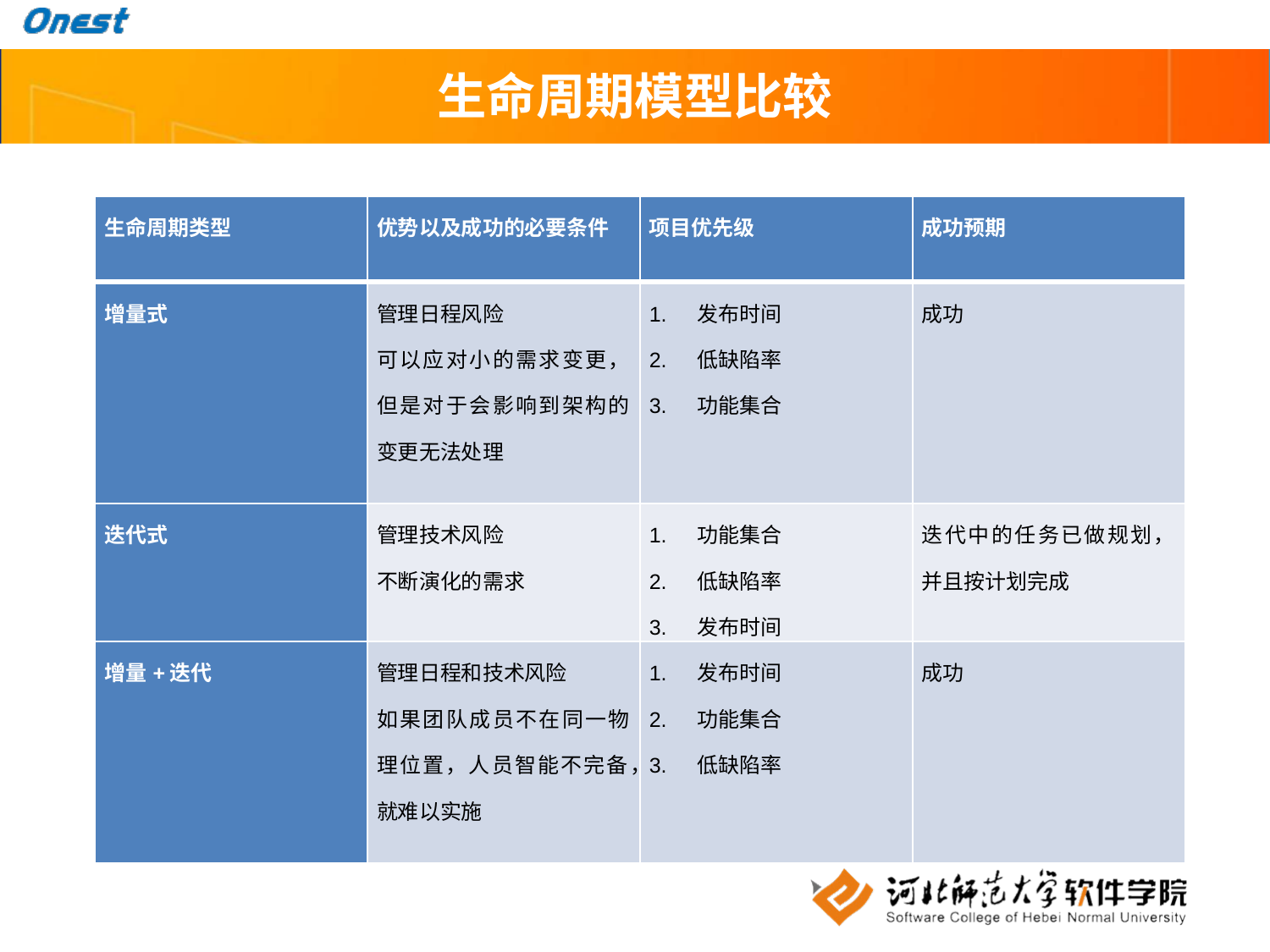

# 生命周期模型比较
| 生命周期类型 | 优势以及成功的必要条件 | 项目优先级 | 成功预期 |
| --- | --- | --- | --- |
| 增量式 | 管理日程风险 可以应对小的需求变更，但是对于会影响到架构的变更无法处理 | 发布时间 低缺陷率 功能集合 | 成功 |
| 迭代式 | 管理技术风险 不断演化的需求 | 功能集合 低缺陷率 发布时间 | 迭代中的任务已做规划，并且按计划完成 |
| 增量+迭代 | 管理日程和技术风险 如果团队成员不在同一物理位置，人员智能不完备，就难以实施 | 发布时间 功能集合 低缺陷率 | 成功 |